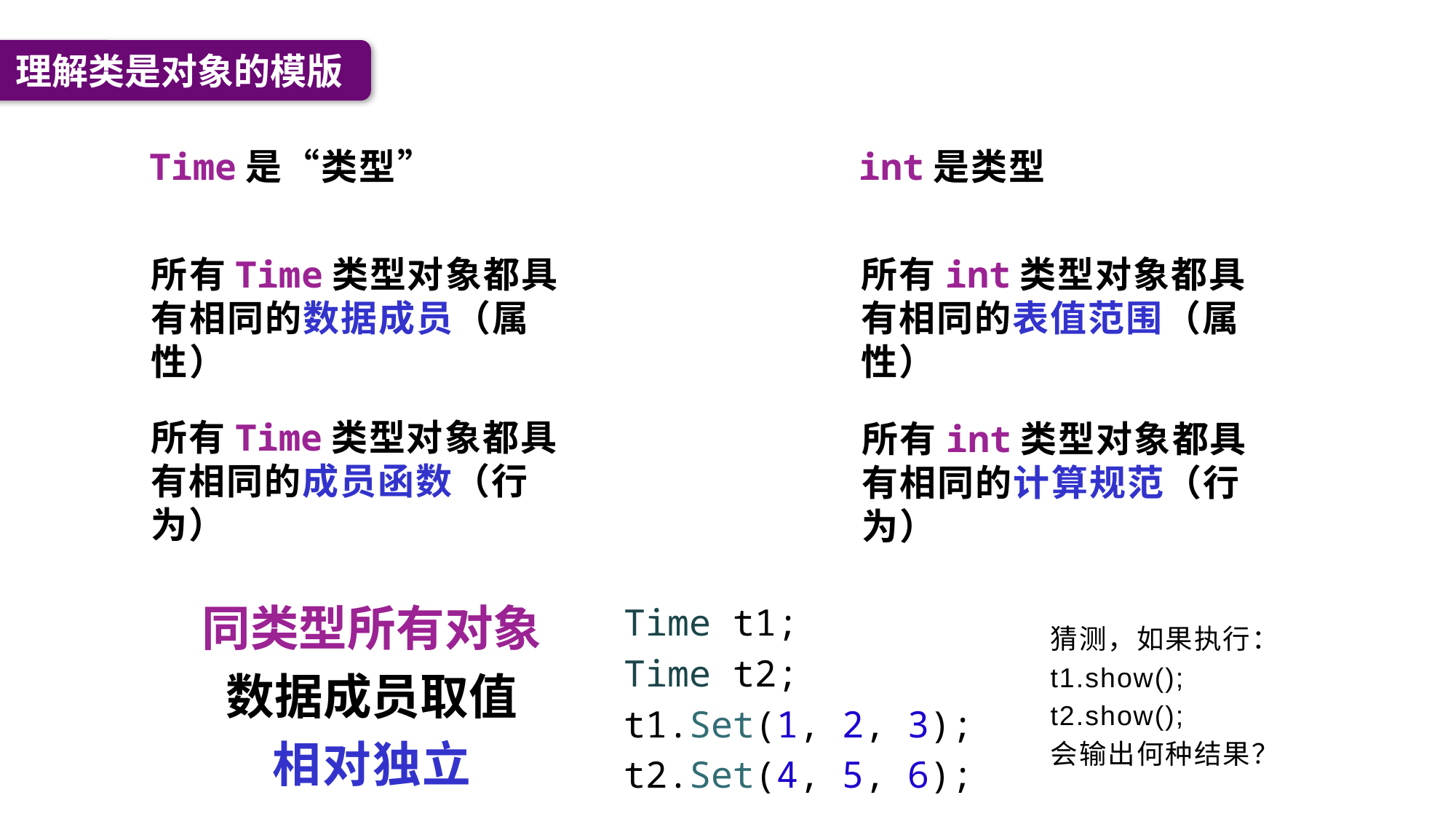

理解类是对象的模版
int是类型
Time是“类型”
所有Time类型对象都具有相同的数据成员（属性）
所有int类型对象都具有相同的表值范围（属性）
所有Time类型对象都具有相同的成员函数（行为）
所有int类型对象都具有相同的计算规范（行为）
同类型所有对象
数据成员取值
相对独立
    Time t1;
    Time t2;
    t1.Set(1, 2, 3);
    t2.Set(4, 5, 6);
猜测，如果执行：
t1.show();
t2.show();
会输出何种结果？
20